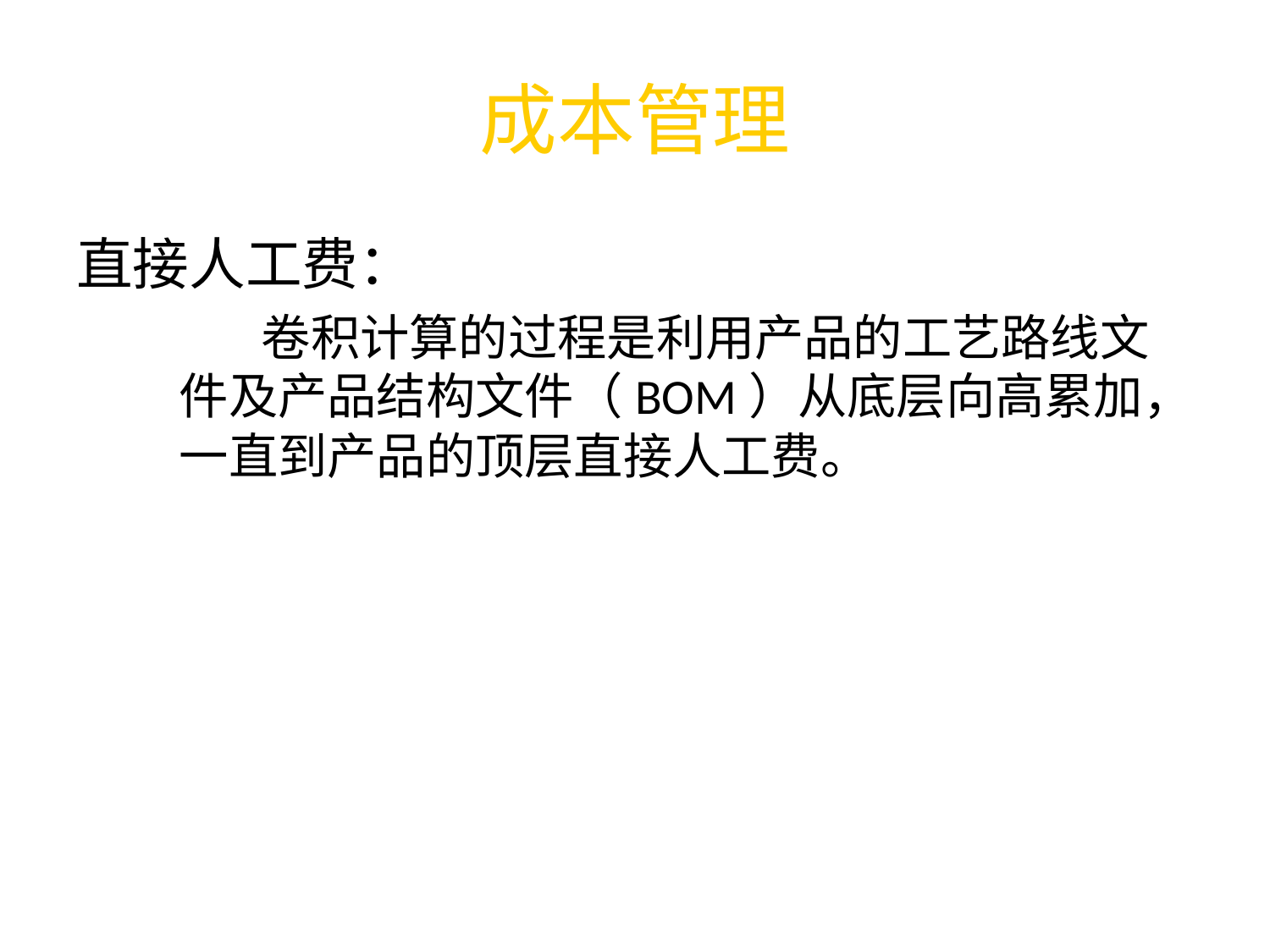

# 成本管理
直接人工费：
          卷积计算的过程是利用产品的工艺路线文件及产品结构文件（BOM）从底层向高累加，一直到产品的顶层直接人工费。